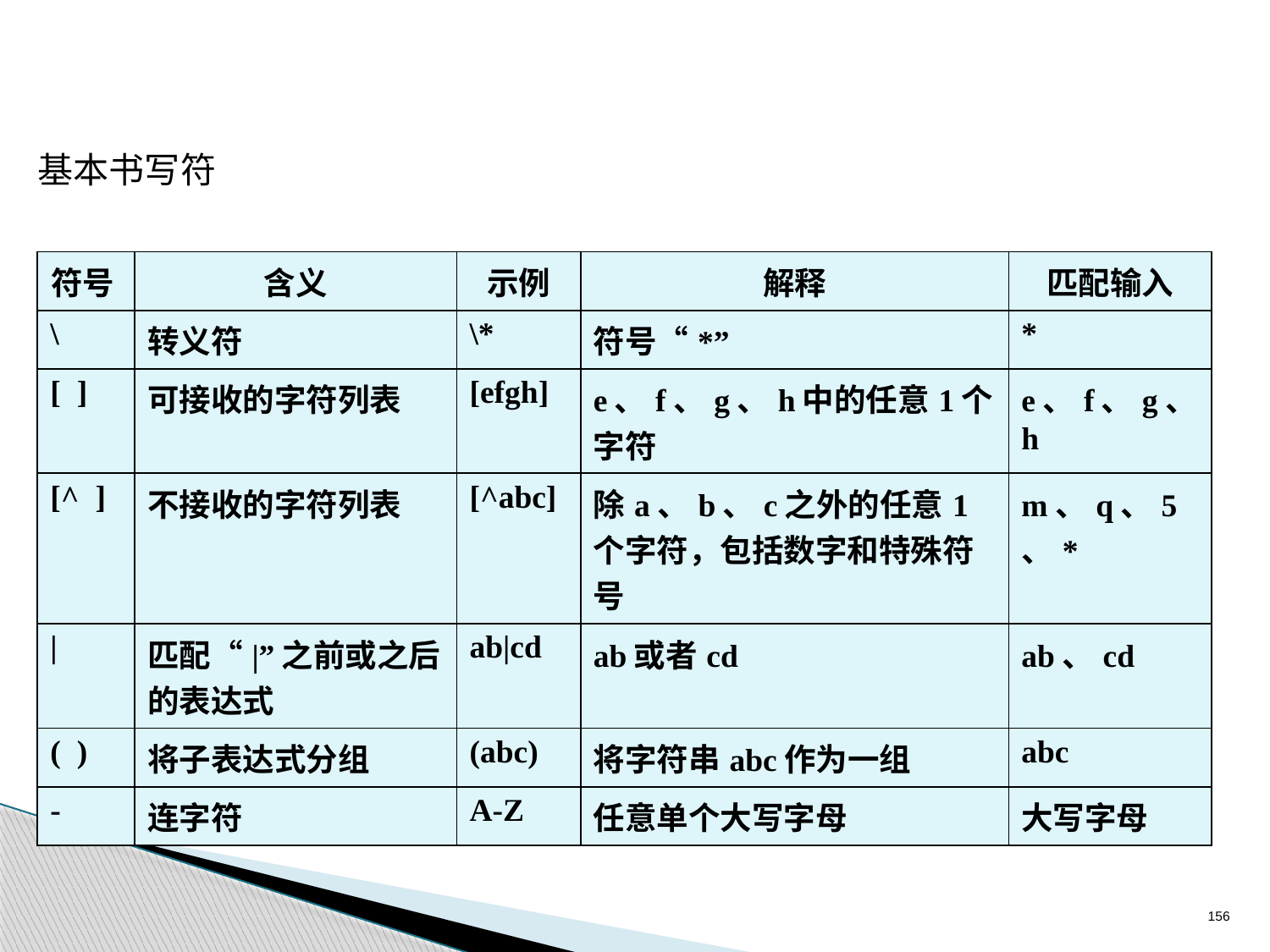

基本书写符

| 符号 | 含义 | 示例 | 解释 | 匹配输入 |
| --- | --- | --- | --- | --- |
| \ | 转义符 | \\* | 符号“\*” | \* |
| [ ] | 可接收的字符列表 | [efgh] | e、f、g、h中的任意1个字符 | e、f、g、h |
| [^ ] | 不接收的字符列表 | [^abc] | 除a、b、c之外的任意1个字符，包括数字和特殊符号 | m、q、5、\* |
| | | 匹配“|”之前或之后的表达式 | ab|cd | ab或者cd | ab、cd |
| ( ) | 将子表达式分组 | (abc) | 将字符串abc作为一组 | abc |
| - | 连字符 | A-Z | 任意单个大写字母 | 大写字母 |
156